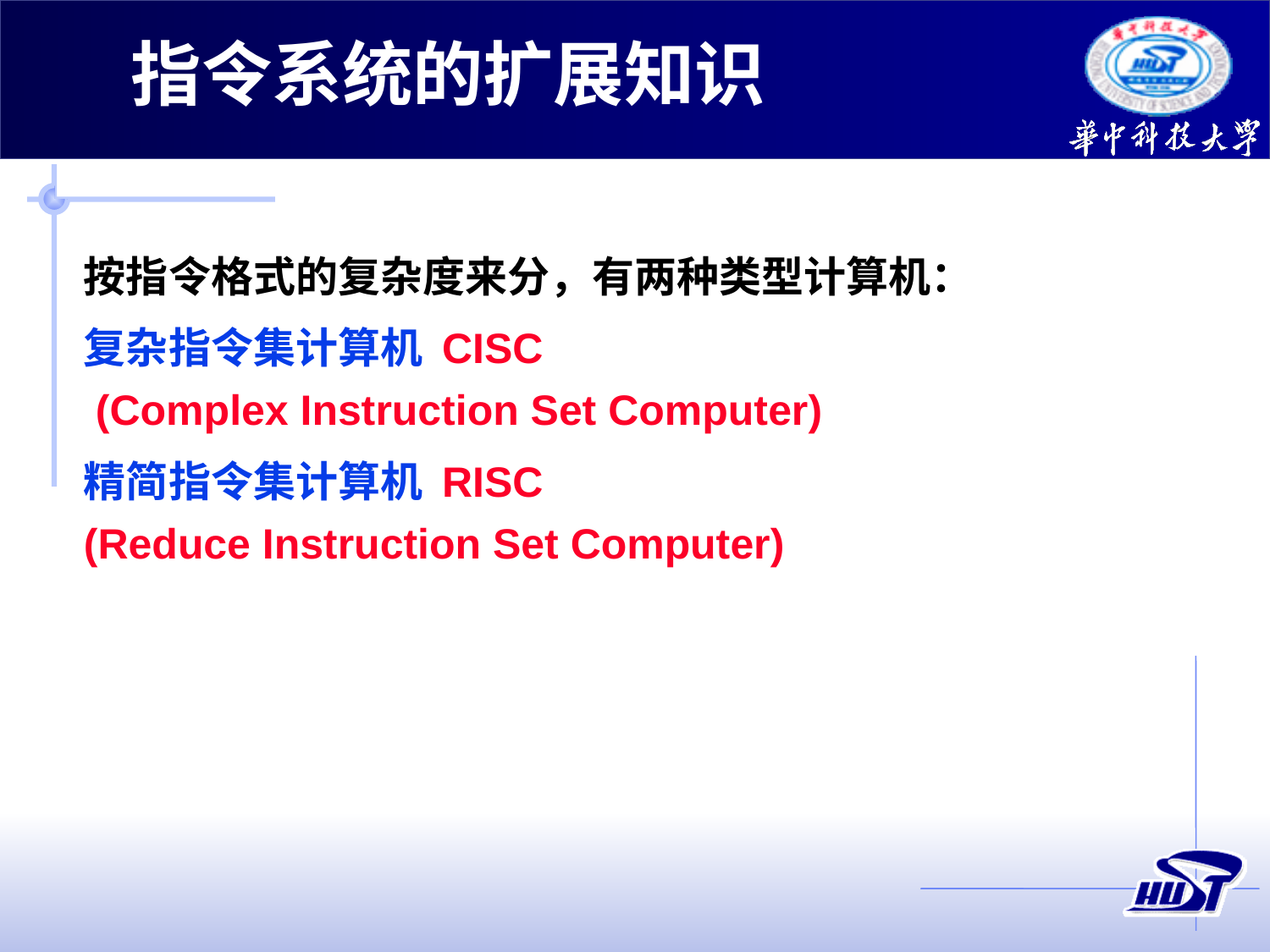

指令系统的扩展知识

按指令格式的复杂度来分，有两种类型计算机：
复杂指令集计算机 CISC
 (Complex Instruction Set Computer)
精简指令集计算机 RISC
(Reduce Instruction Set Computer)